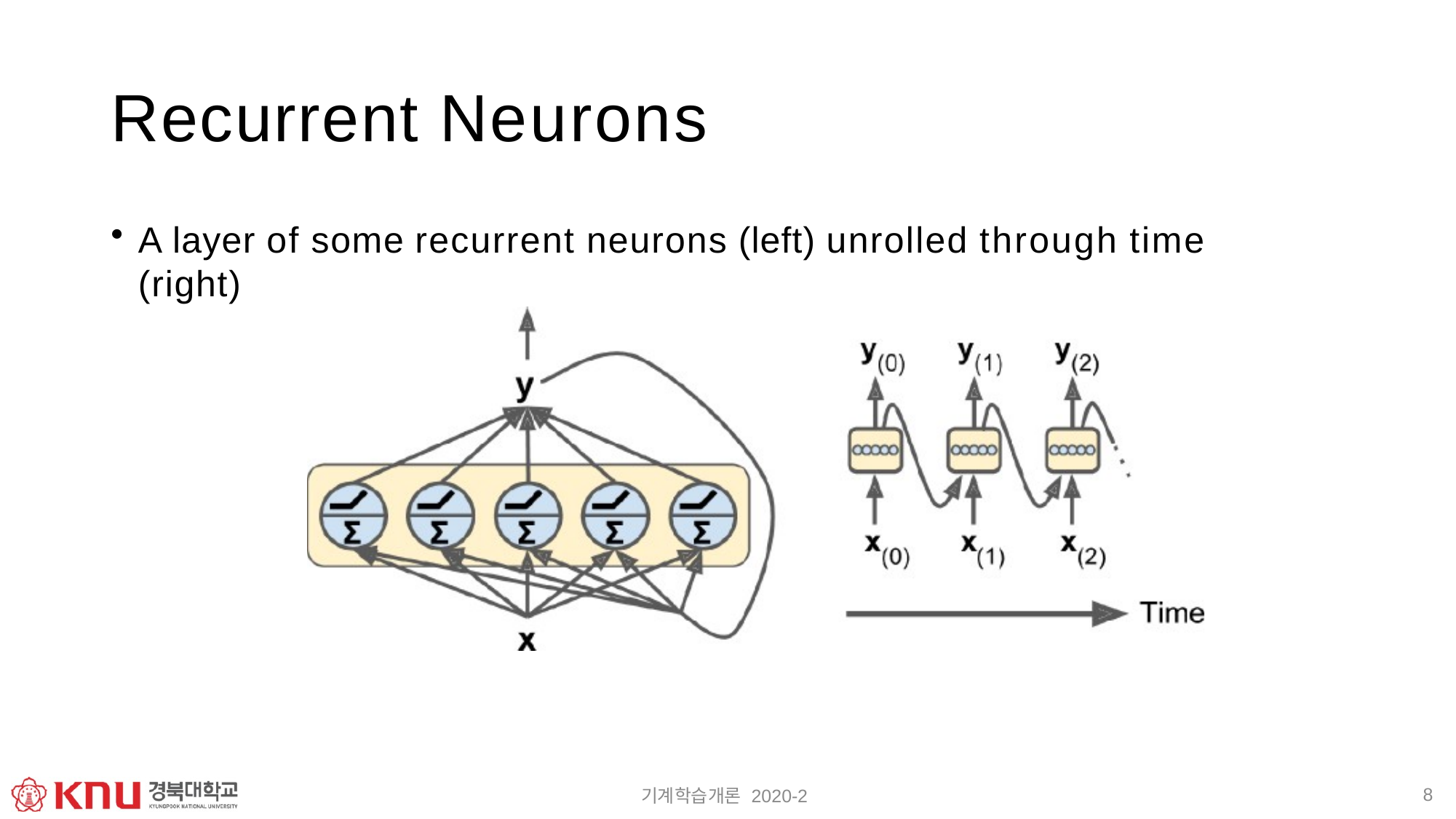

# Recurrent Neurons
A layer of some recurrent neurons (left) unrolled through time (right)

8
기계학습개론 2020-2